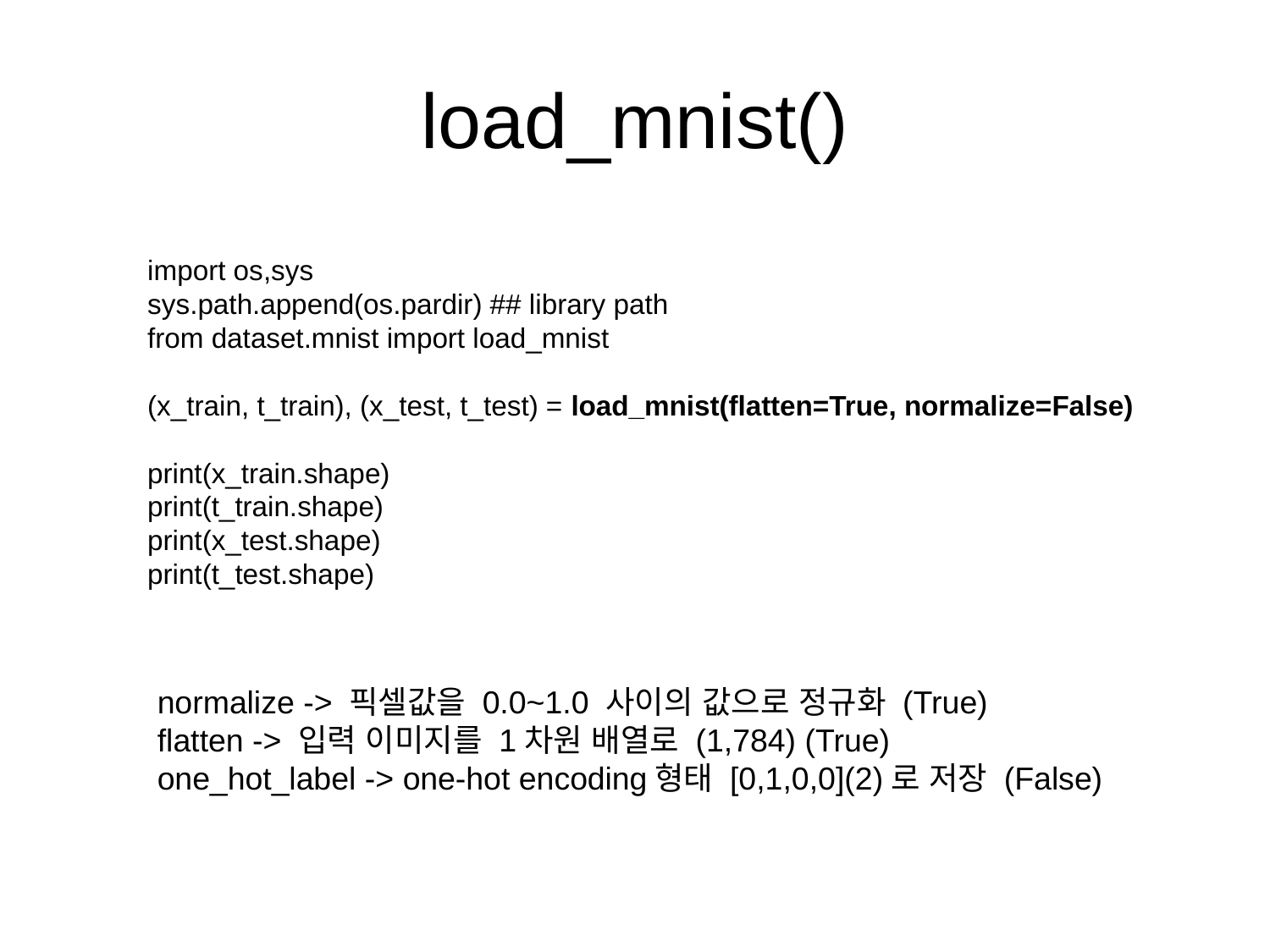

# load_mnist()
import os,sys
sys.path.append(os.pardir) ## library path
from dataset.mnist import load_mnist

(x_train, t_train), (x_test, t_test) = load_mnist(flatten=True, normalize=False)

print(x_train.shape)
print(t_train.shape)
print(x_test.shape)
print(t_test.shape)
normalize -> 픽셀값을 0.0~1.0 사이의 값으로 정규화 (True)
flatten -> 입력 이미지를 1차원 배열로 (1,784) (True)
one_hot_label -> one-hot encoding형태 [0,1,0,0](2)로 저장 (False)